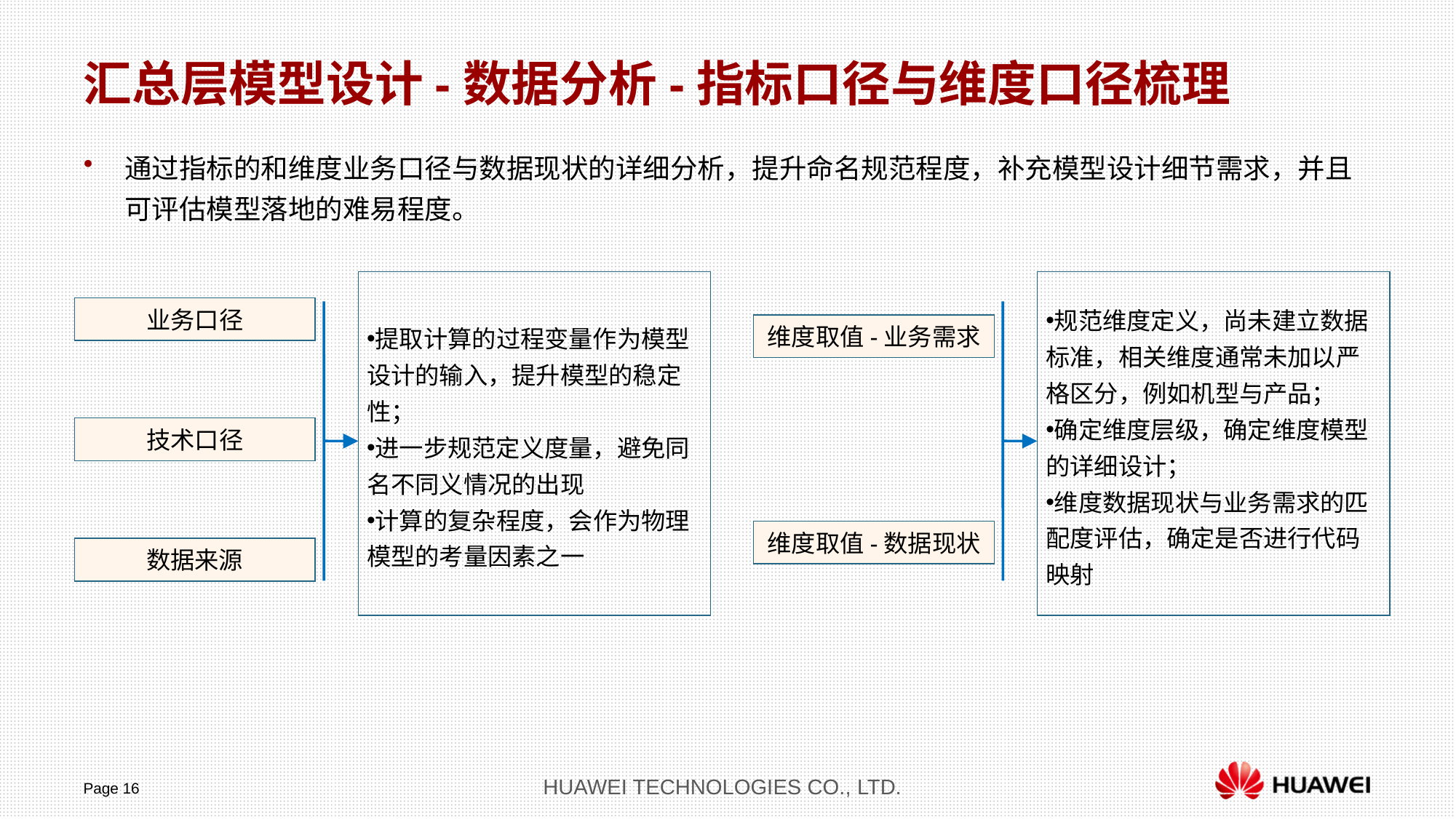

汇总层模型设计-数据分析-指标口径与维度口径梳理
通过指标的和维度业务口径与数据现状的详细分析，提升命名规范程度，补充模型设计细节需求，并且可评估模型落地的难易程度。
提取计算的过程变量作为模型设计的输入，提升模型的稳定性；
进一步规范定义度量，避免同名不同义情况的出现
计算的复杂程度，会作为物理模型的考量因素之一
规范维度定义，尚未建立数据标准，相关维度通常未加以严格区分，例如机型与产品；
确定维度层级，确定维度模型的详细设计；
维度数据现状与业务需求的匹配度评估，确定是否进行代码映射
业务口径

维度取值-业务需求
技术口径
维度取值-数据现状
数据来源